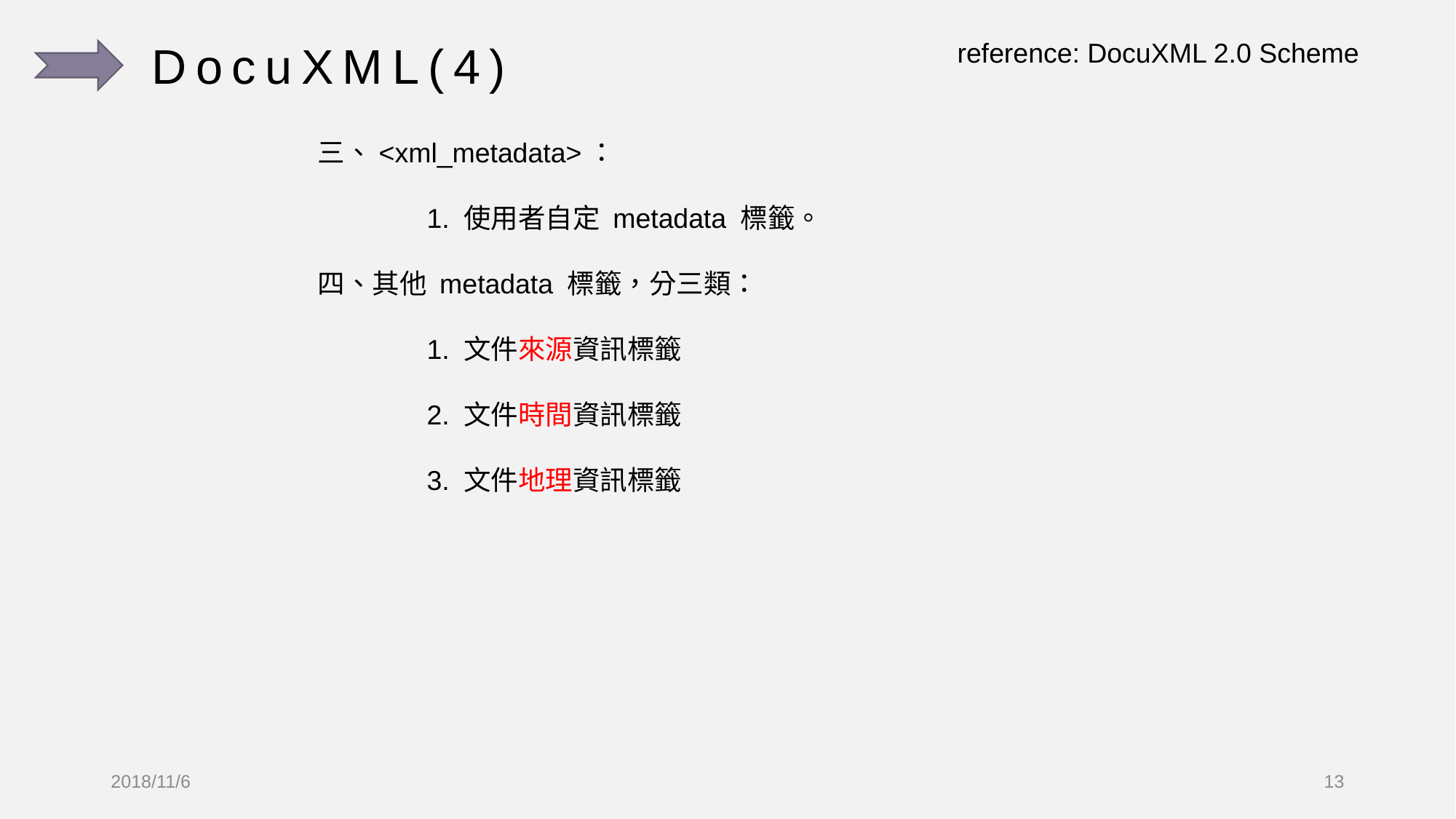

DocuXML(4)
reference: DocuXML 2.0 Scheme

	三、<xml_metadata>：

		1. 使用者自定 metadata 標籤。

	四、其他 metadata 標籤，分三類：

		1. 文件來源資訊標籤

		2. 文件時間資訊標籤

		3. 文件地理資訊標籤
2018/11/6
13